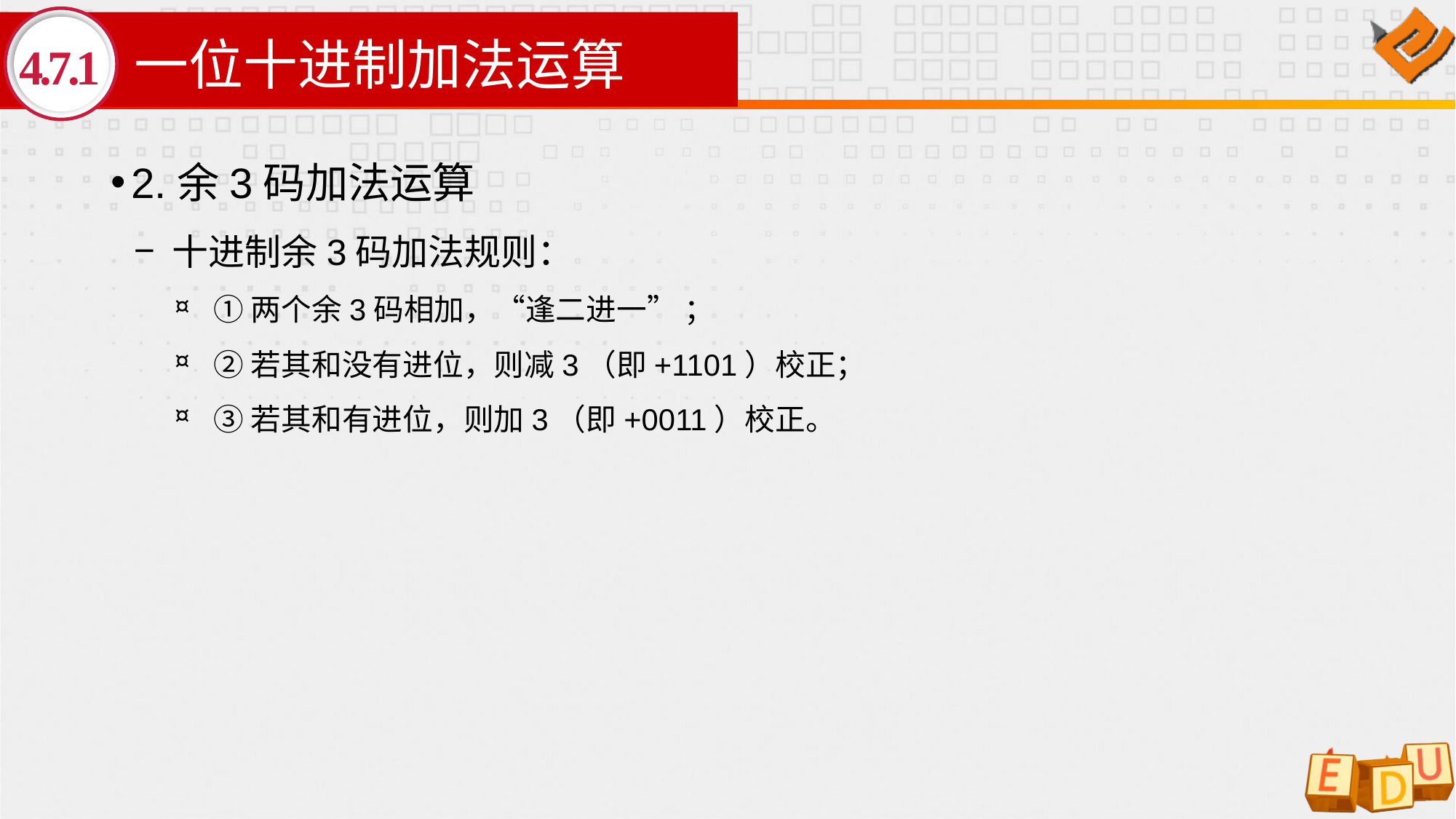

# 一位十进制加法运算
4.7.1
2.余3码加法运算
十进制余3码加法规则：
①两个余3码相加，“逢二进一” ；
②若其和没有进位，则减3（即+1101）校正；
③若其和有进位，则加3（即+0011）校正。